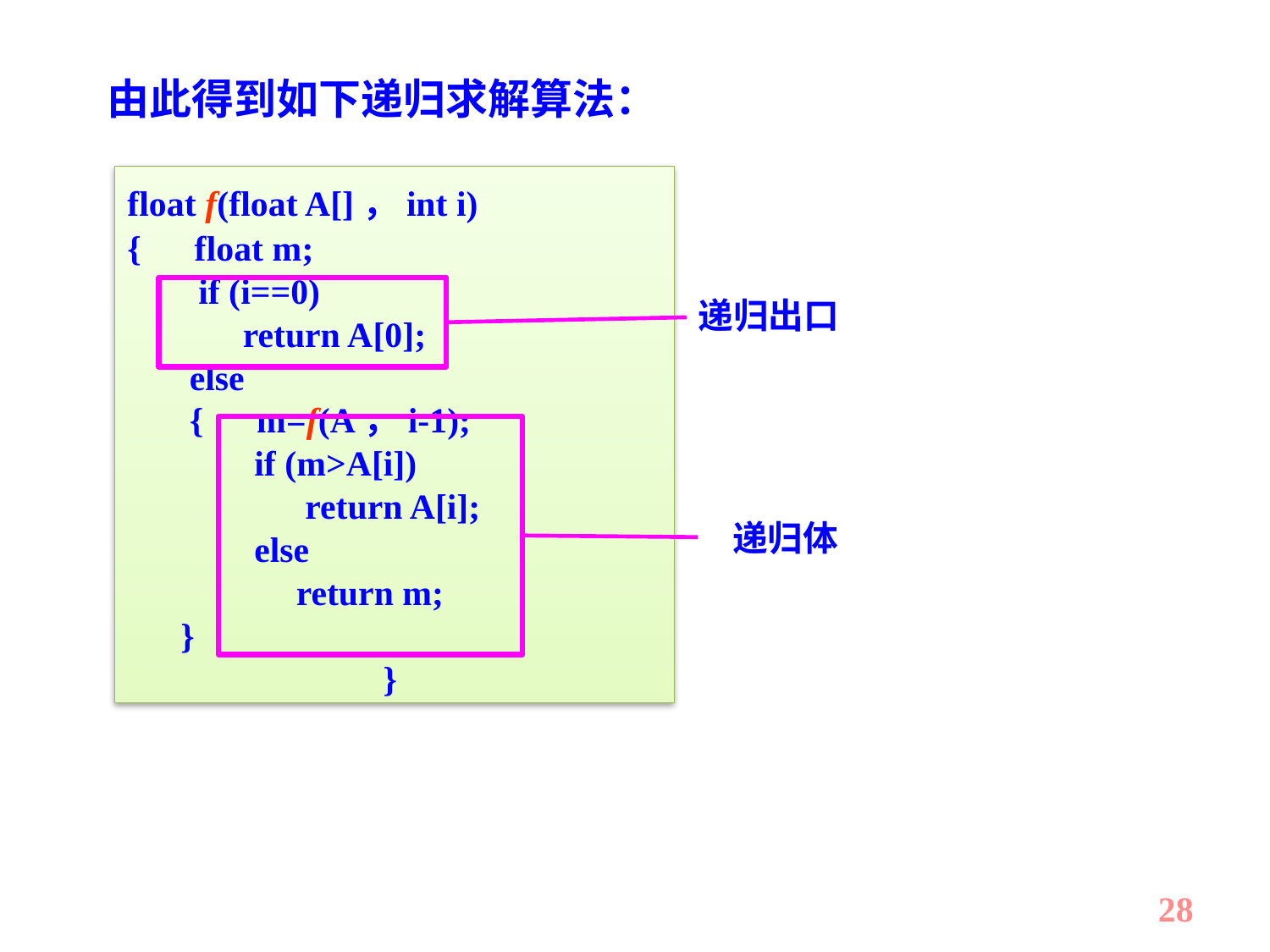

由此得到如下递归求解算法：
float f(float A[]，int i)
{      float m;
        if (i==0)
             return A[0];
       else
       {      m=f(A，i-1);
	if (m>A[i])
                    return A[i];
	else
                   return m;
      }
}

递归出口

递归体
28